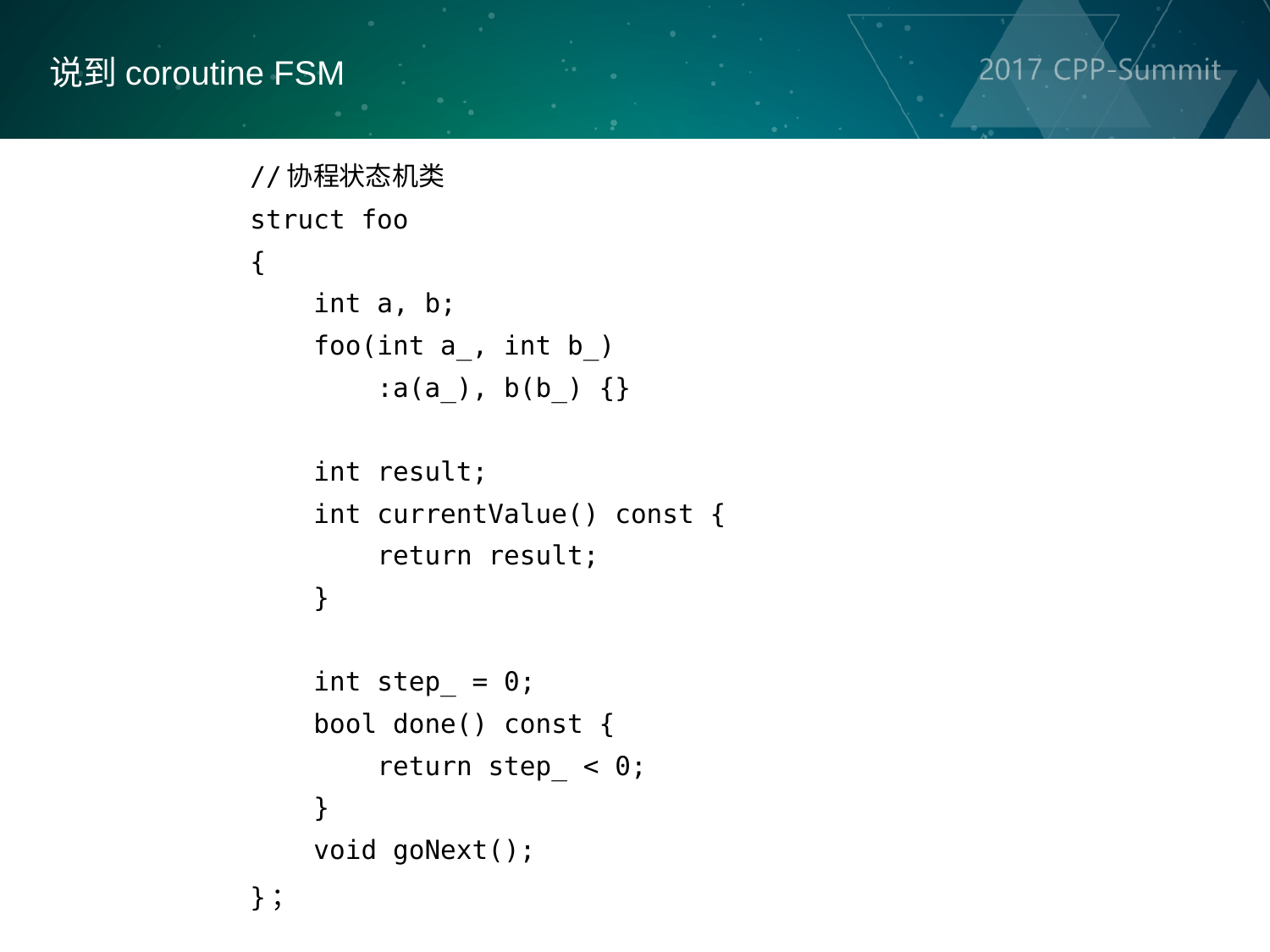

说到coroutine FSM
//协程状态机类
struct foo
{
    int a, b;
    foo(int a_, int b_)
        :a(a_), b(b_) {}

    int result;
    int currentValue() const {
        return result;
    }

    int step_ = 0;
    bool done() const {
        return step_ < 0;
    }
    void goNext();
}；